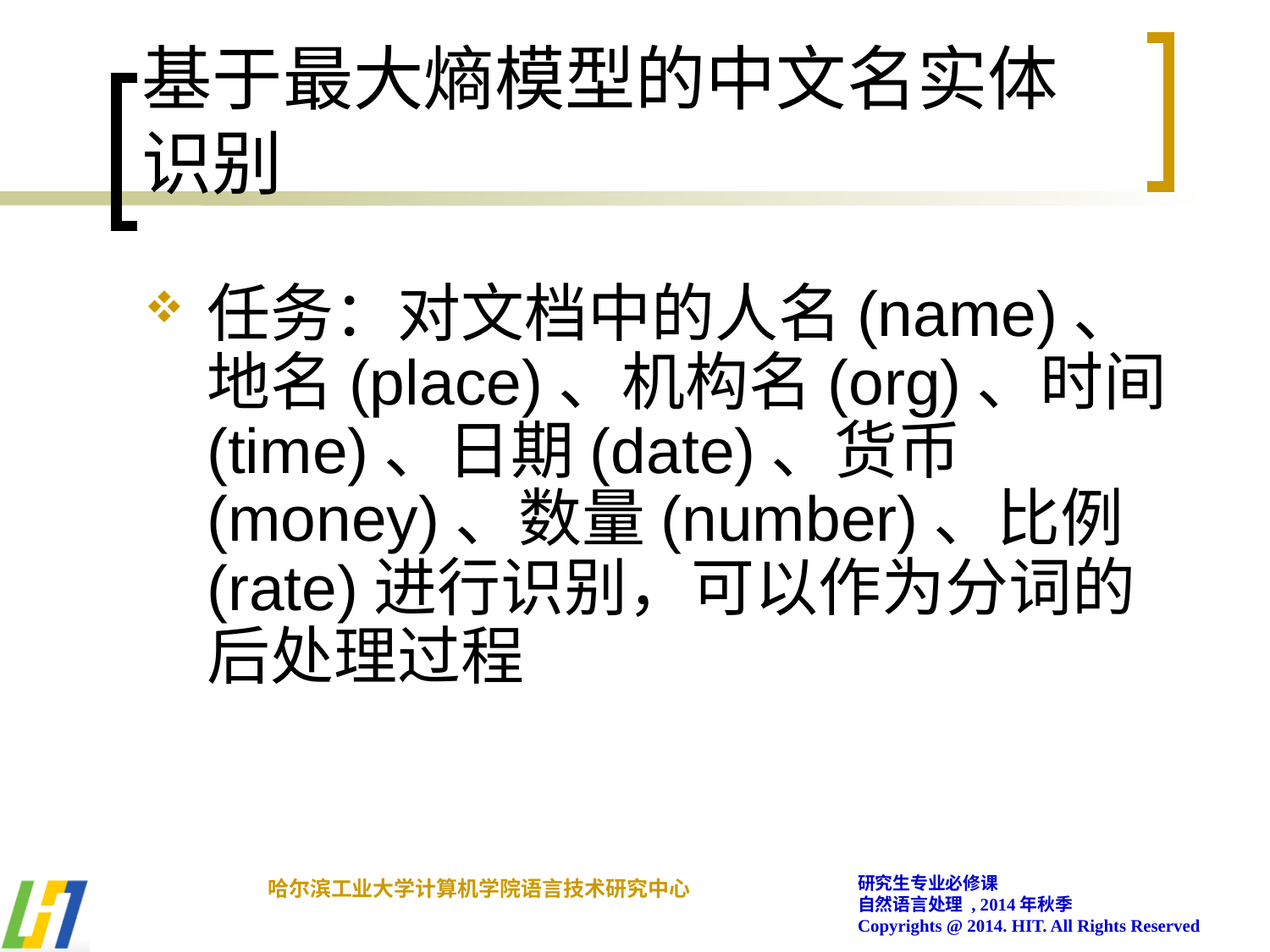

# 基于最大熵模型的中文名实体识别
任务：对文档中的人名(name)、地名(place)、机构名(org)、时间(time)、日期(date)、货币(money)、数量(number)、比例(rate)进行识别，可以作为分词的后处理过程
研究生专业必修课
自然语言处理 , 2014年秋季
Copyrights @ 2014. HIT. All Rights Reserved
哈尔滨工业大学计算机学院语言技术研究中心